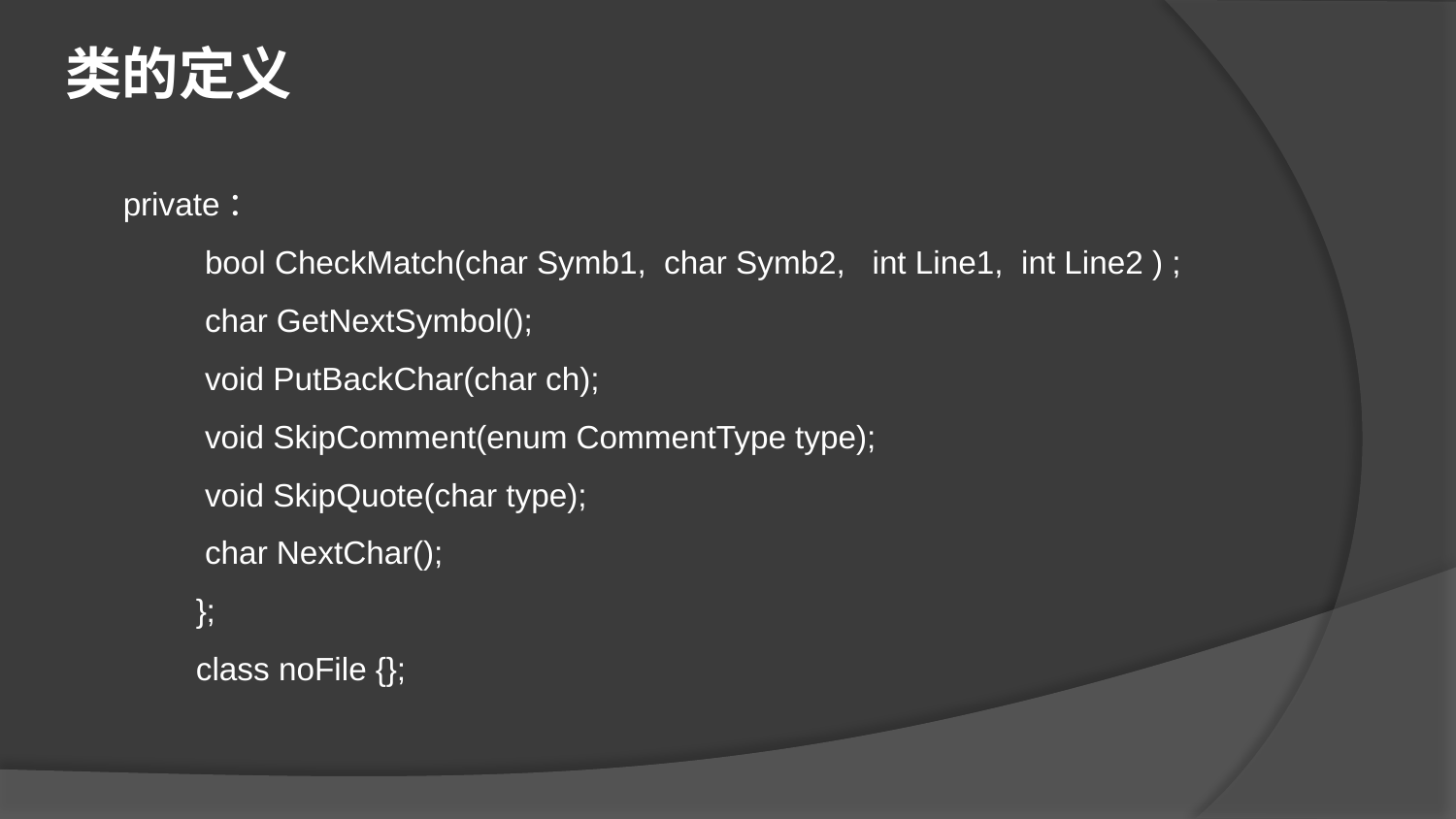

类的定义
private：
 bool CheckMatch(char Symb1,  char Symb2,   int Line1,  int Line2 ) ;
 char GetNextSymbol();
 void PutBackChar(char ch);
 void SkipComment(enum CommentType type);
 void SkipQuote(char type);
 char NextChar();
};
class noFile {};